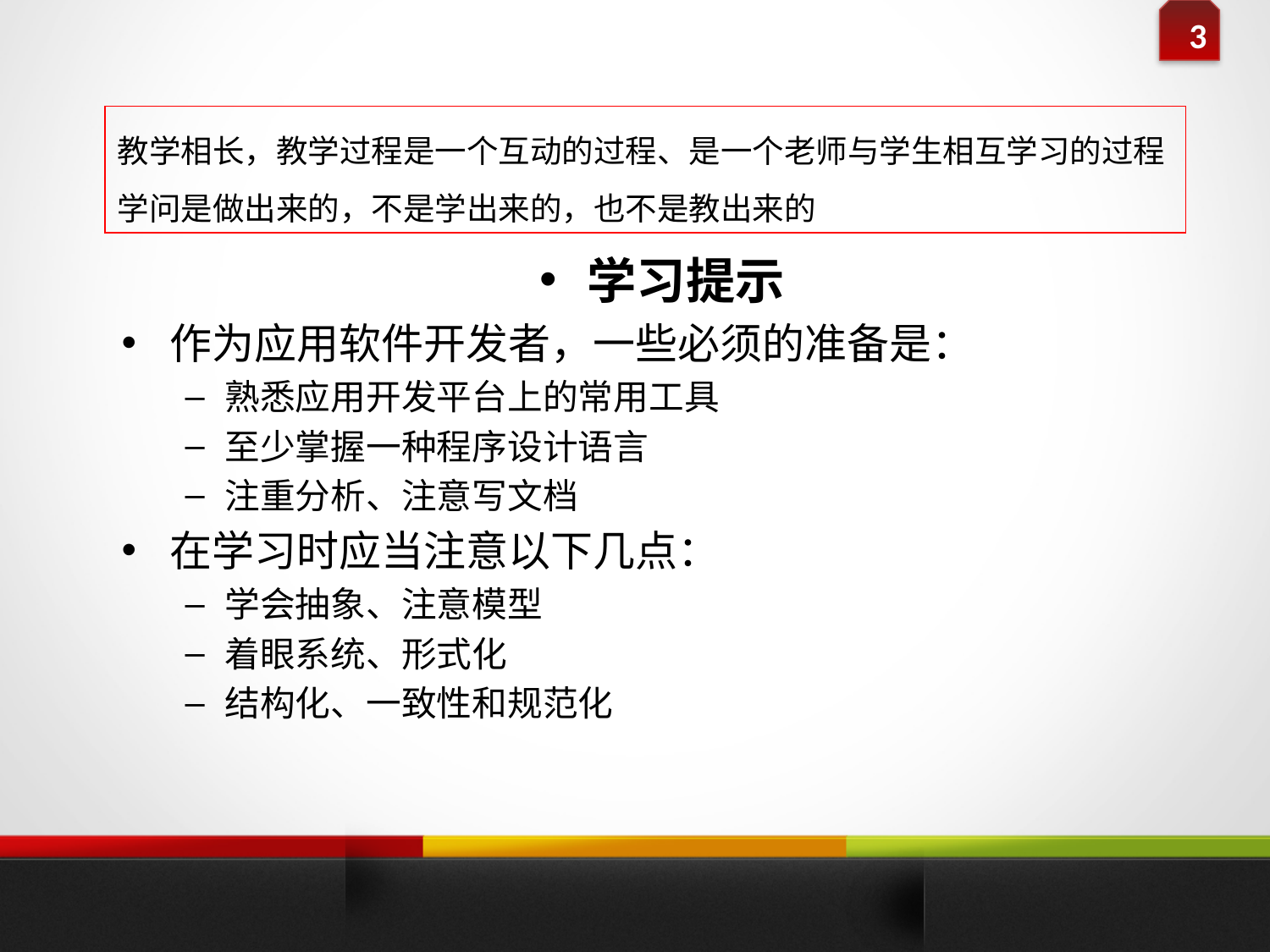

教学相长，教学过程是一个互动的过程、是一个老师与学生相互学习的过程
学问是做出来的，不是学出来的，也不是教出来的
学习提示
作为应用软件开发者，一些必须的准备是：
熟悉应用开发平台上的常用工具
至少掌握一种程序设计语言
注重分析、注意写文档
在学习时应当注意以下几点：
学会抽象、注意模型
着眼系统、形式化
结构化、一致性和规范化